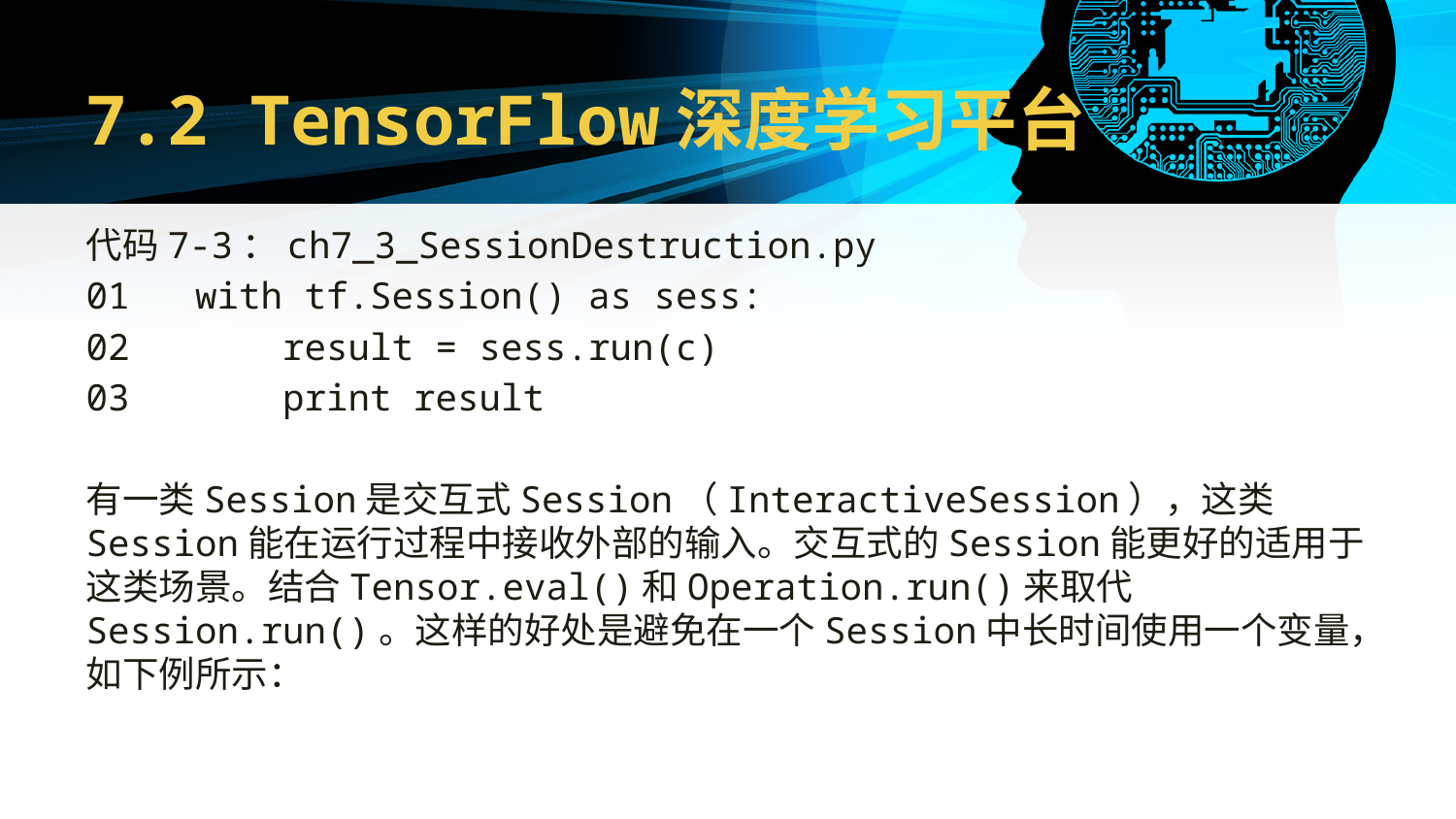

# 7.2 TensorFlow深度学习平台
代码7-3：ch7_3_SessionDestruction.py
01   with tf.Session() as sess:
02       result = sess.run(c)
03       print result

有一类Session是交互式Session（InteractiveSession），这类Session能在运行过程中接收外部的输入。交互式的Session能更好的适用于这类场景。结合Tensor.eval()和Operation.run()来取代Session.run()。这样的好处是避免在一个Session中长时间使用一个变量，如下例所示：